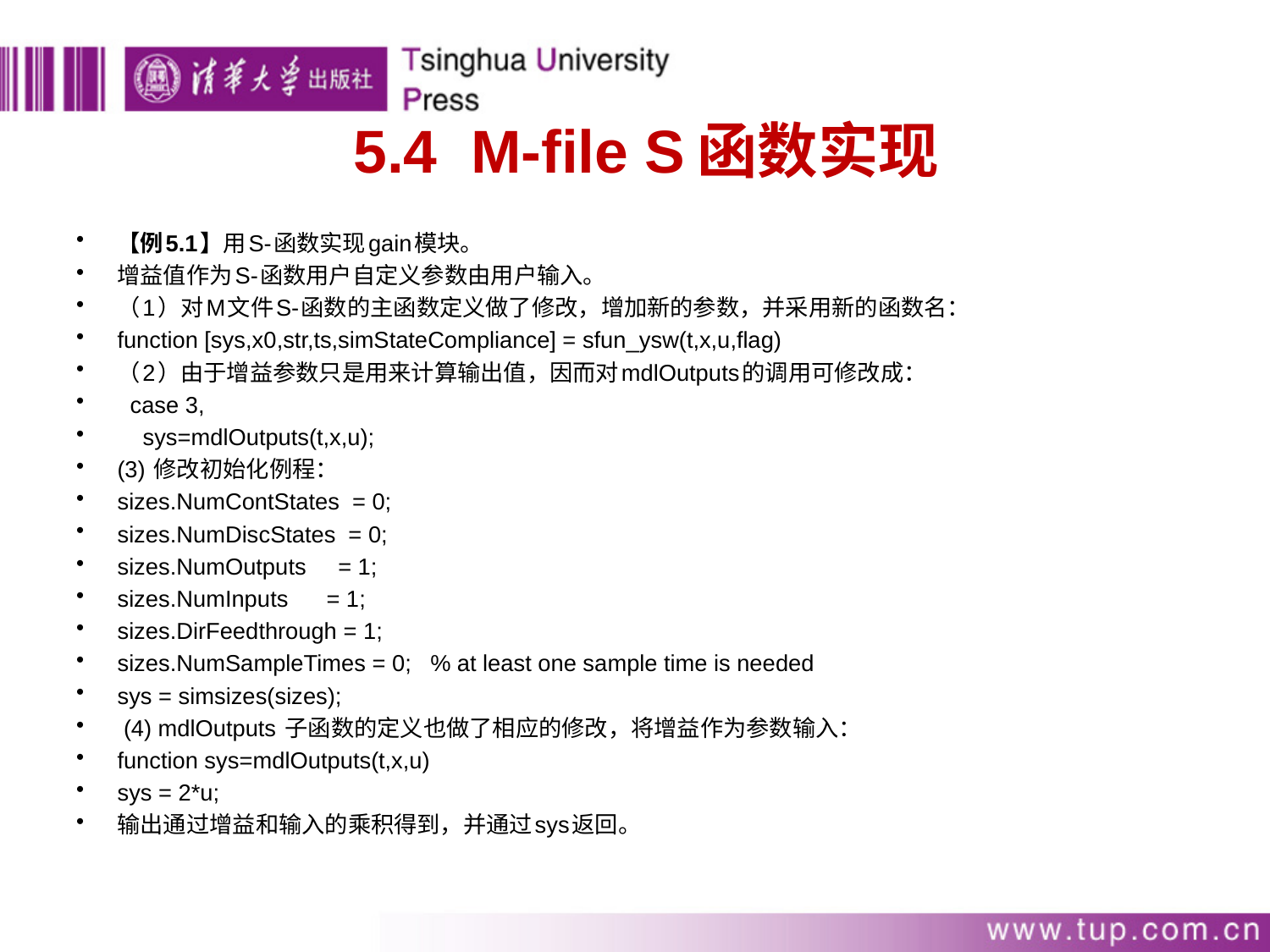

# 5.4  M-file S函数实现
【例5.1】用S-函数实现gain模块。
增益值作为S-函数用户自定义参数由用户输入。
（1）对M文件S-函数的主函数定义做了修改，增加新的参数，并采用新的函数名：
function [sys,x0,str,ts,simStateCompliance] = sfun_ysw(t,x,u,flag)
（2）由于增益参数只是用来计算输出值，因而对mdlOutputs的调用可修改成：
  case 3,
    sys=mdlOutputs(t,x,u);
(3) 修改初始化例程：
sizes.NumContStates  = 0;
sizes.NumDiscStates  = 0;
sizes.NumOutputs     = 1;
sizes.NumInputs      = 1;
sizes.DirFeedthrough = 1;
sizes.NumSampleTimes = 0;   % at least one sample time is needed
sys = simsizes(sizes);
 (4) mdlOutputs 子函数的定义也做了相应的修改，将增益作为参数输入：
function sys=mdlOutputs(t,x,u)
sys = 2*u;
输出通过增益和输入的乘积得到，并通过sys返回。